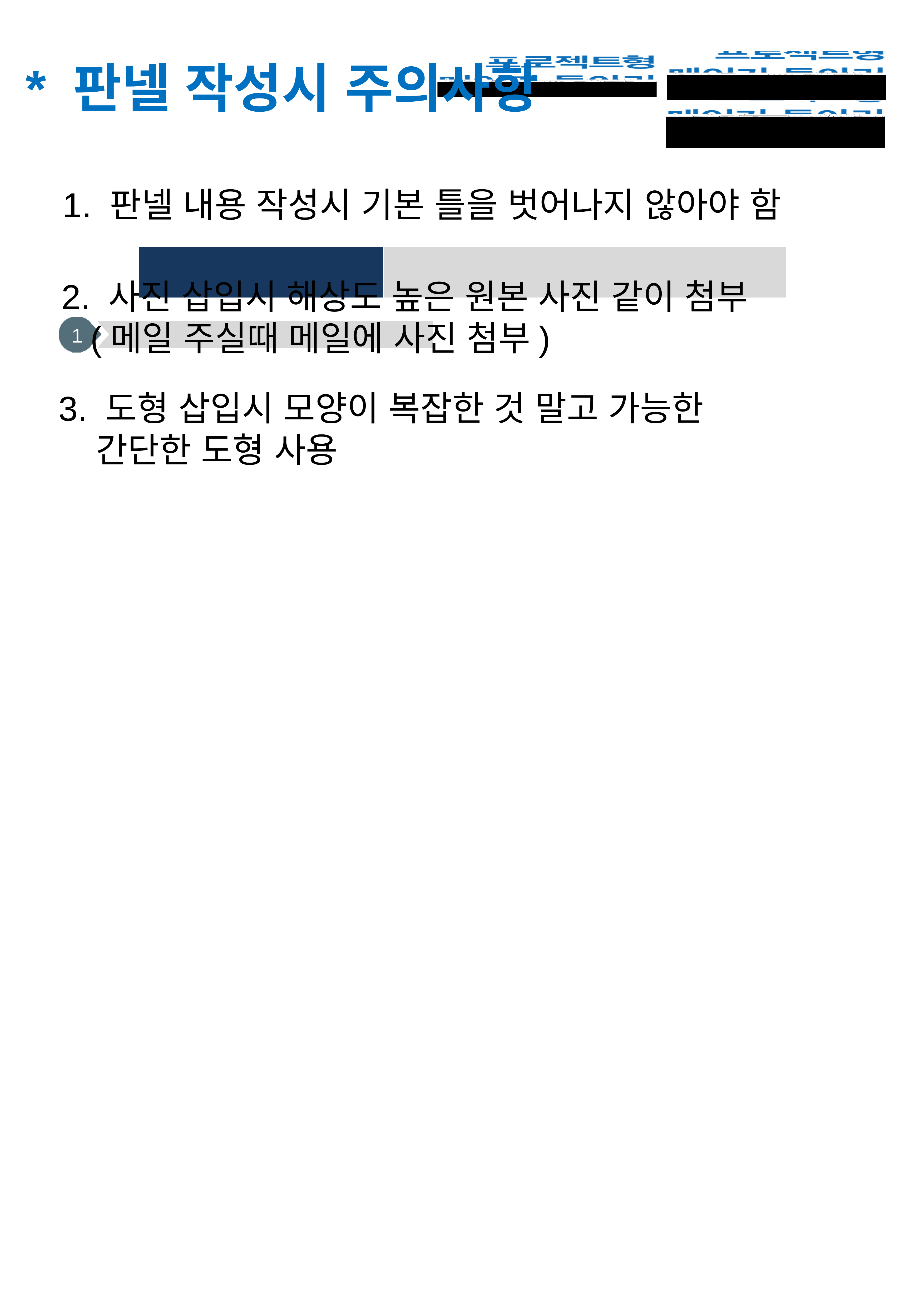

* 판넬 작성시 주의사항
1. 판넬 내용 작성시 기본 틀을 벗어나지 않아야 함
2. 사진 삽입시 해상도 높은 원본 사진 같이 첨부
   (메일 주실때 메일에 사진 첨부)
3. 도형 삽입시 모양이 복잡한 것 말고 가능한
   간단한 도형 사용